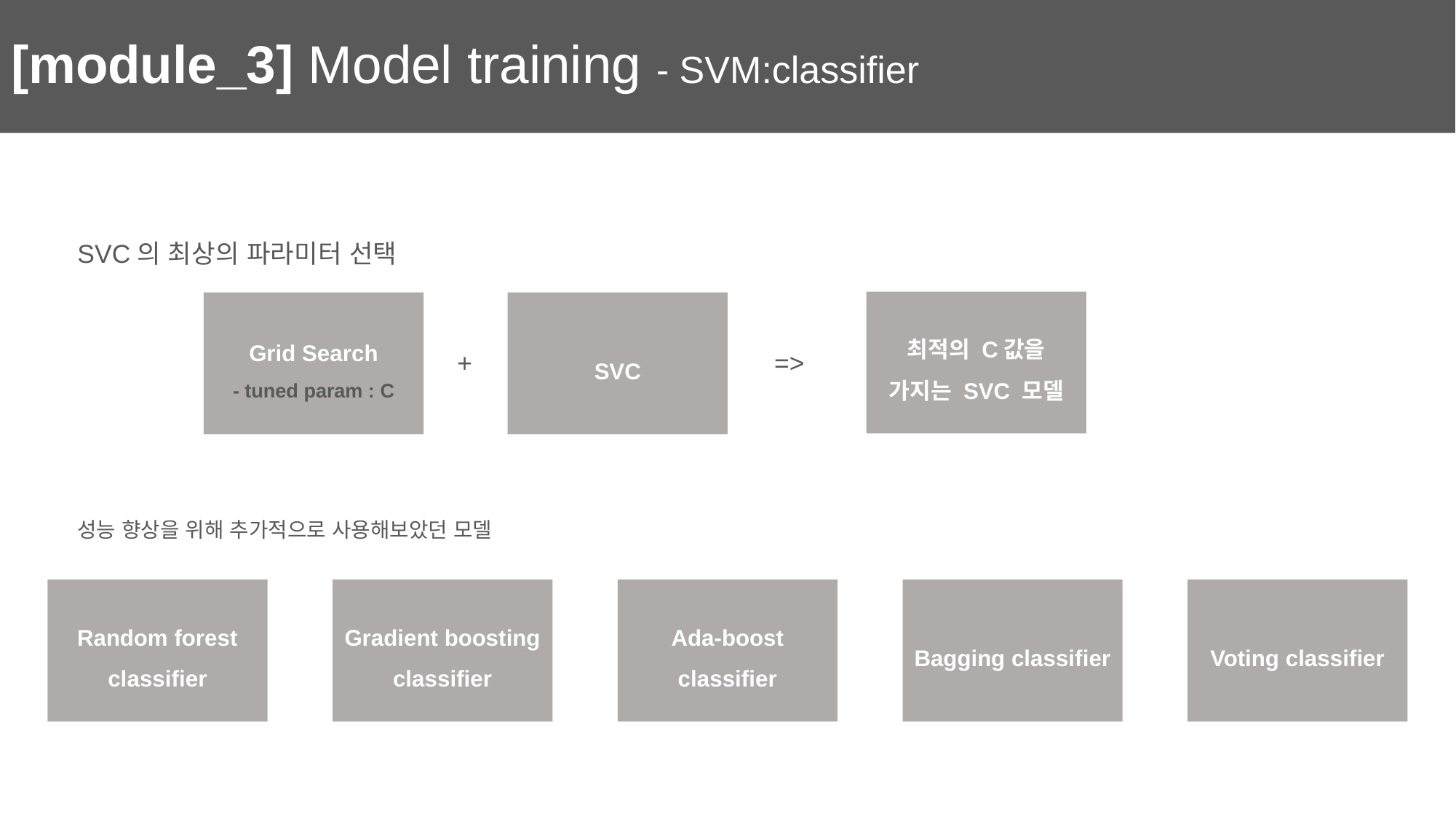

# [module_3] Model training - SVM:classifier
SVC의 최상의 파라미터 선택
최적의 C값을 가지는 SVC 모델
Grid Search
- tuned param : C
SVC
+
=>
성능 향상을 위해 추가적으로 사용해보았던 모델
Gradient boosting classifier
Ada-boost classifier
Bagging classifier
Voting classifier
Random forest classifier